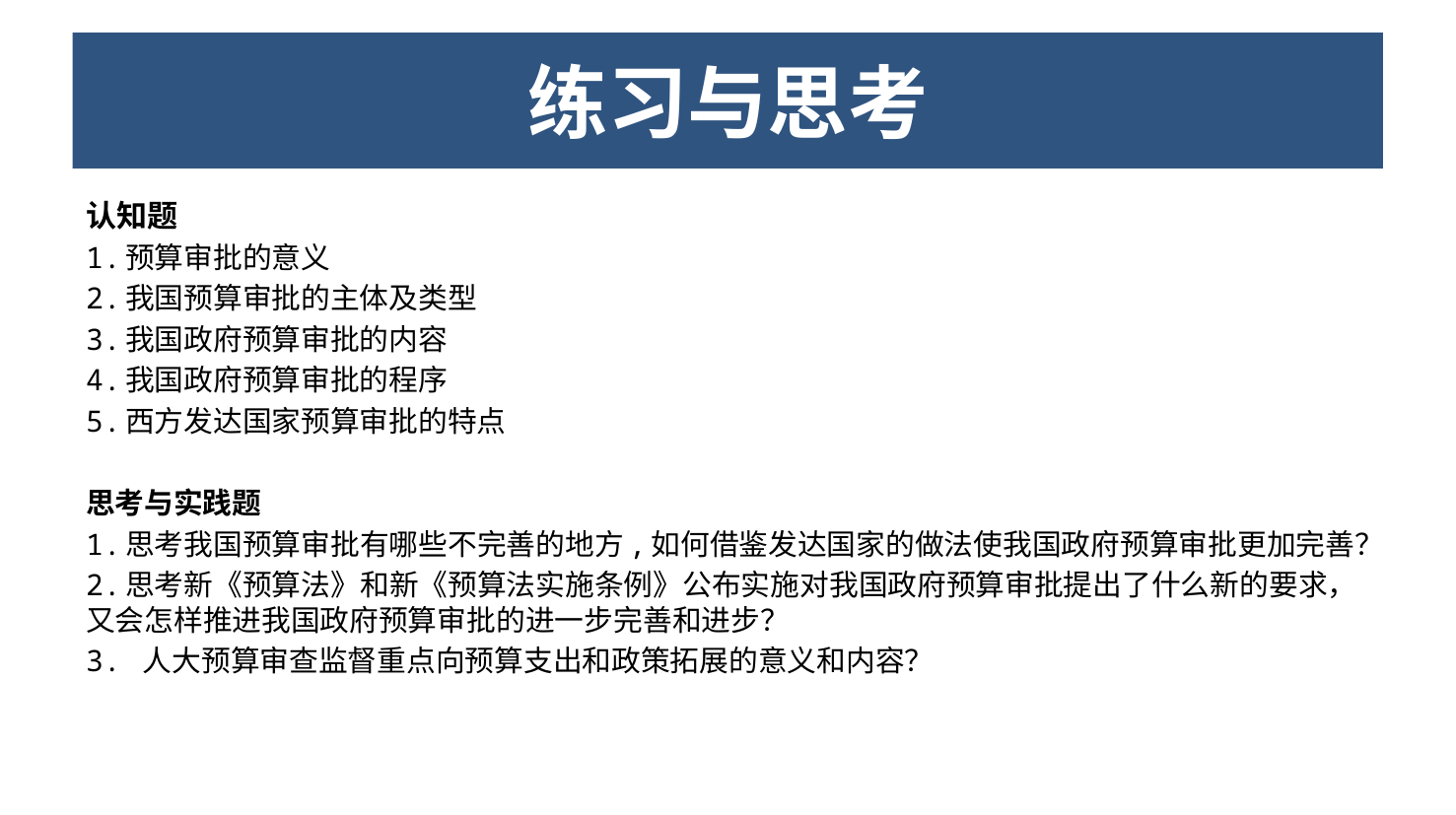

# 练习与思考
认知题
1.预算审批的意义
2.我国预算审批的主体及类型
3.我国政府预算审批的内容
4.我国政府预算审批的程序
5.西方发达国家预算审批的特点

思考与实践题
1.思考我国预算审批有哪些不完善的地方,如何借鉴发达国家的做法使我国政府预算审批更加完善？
2.思考新《预算法》和新《预算法实施条例》公布实施对我国政府预算审批提出了什么新的要求，又会怎样推进我国政府预算审批的进一步完善和进步？
3. 人大预算审查监督重点向预算支出和政策拓展的意义和内容？